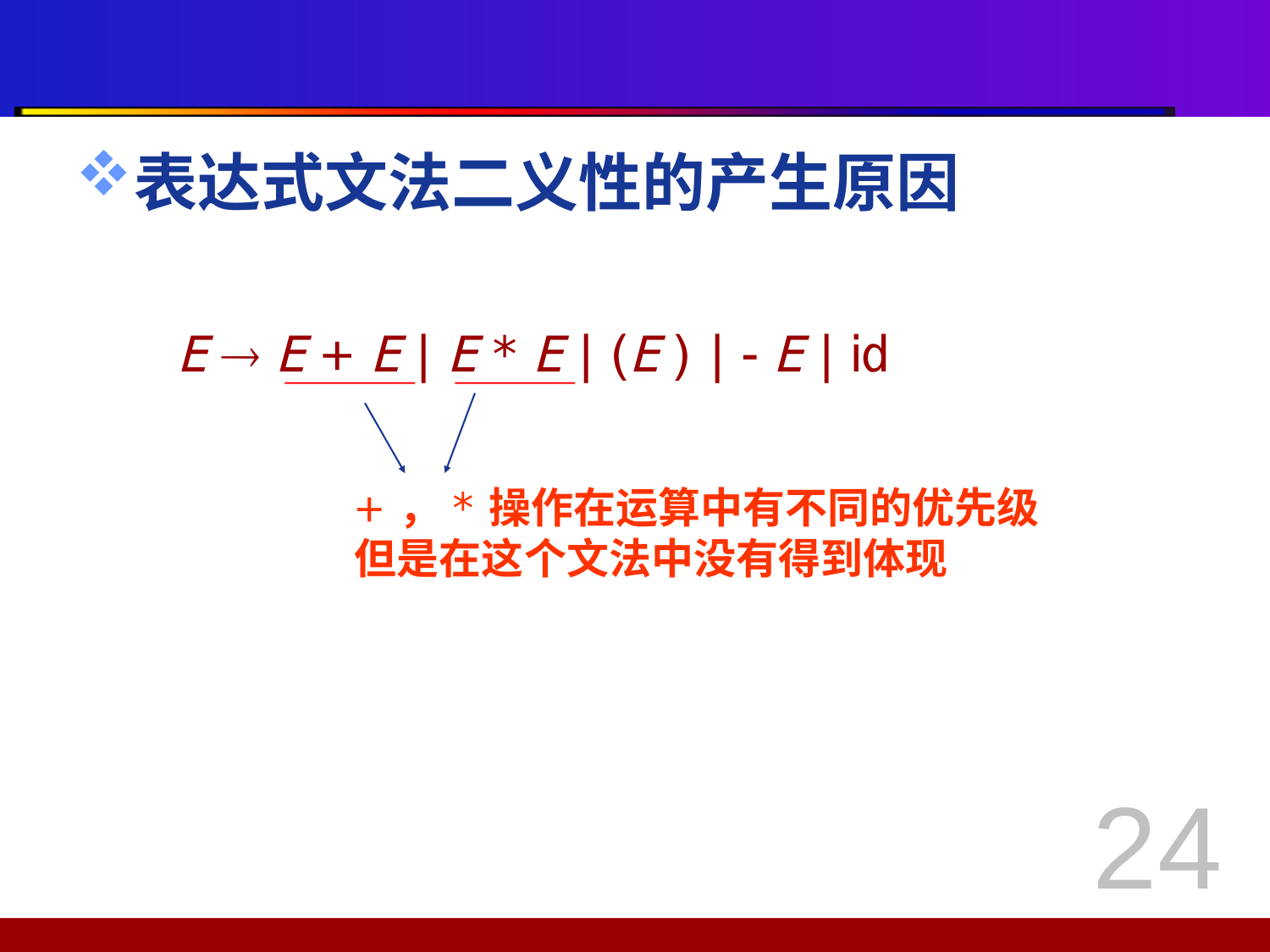

#
表达式文法二义性的产生原因
E → E + E | E * E | (E ) | − E | id

+，*操作在运算中有不同的优先级
但是在这个文法中没有得到体现
24